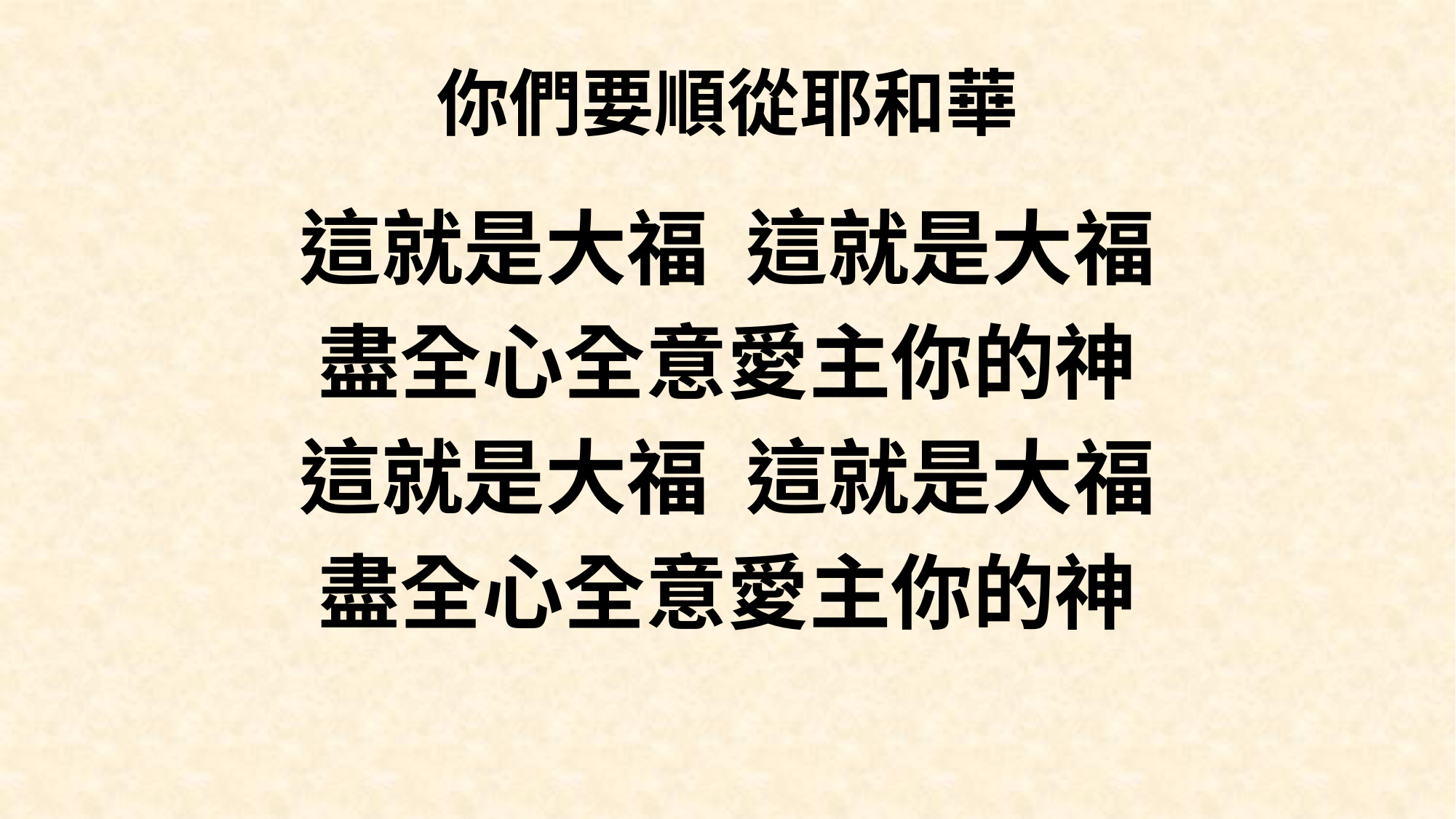

# 你們要順從耶和華
這就是大福  這就是大福
盡全心全意愛主你的神
這就是大福  這就是大福
盡全心全意愛主你的神